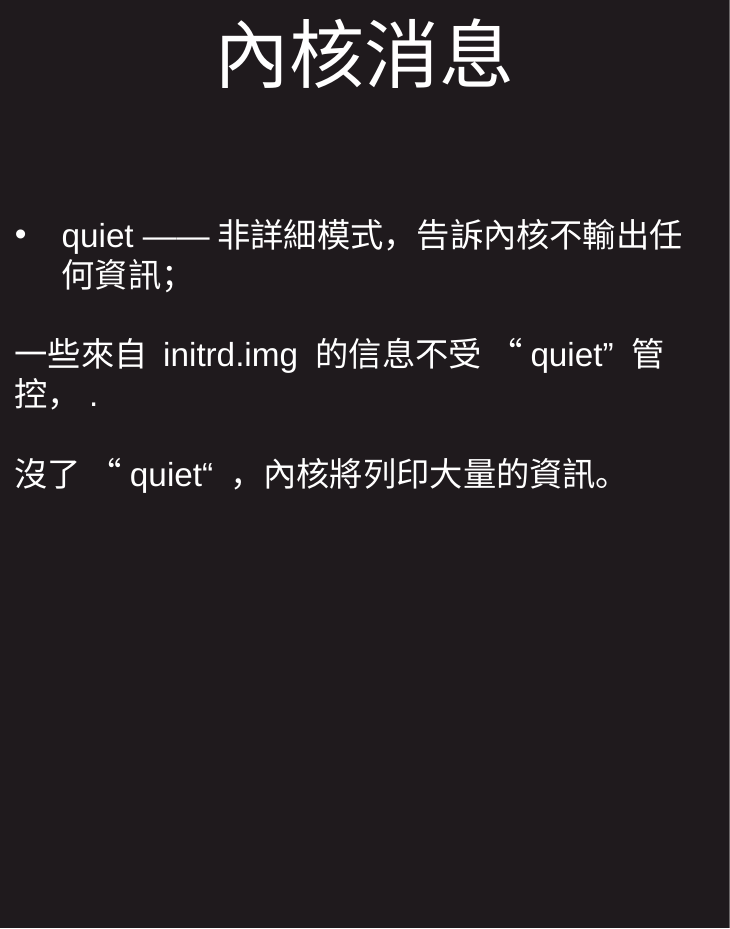

內核消息
quiet ——非詳細模式，告訴內核不輸出任何資訊；

一些來自 initrd.img 的信息不受 “quiet” 管控，.

沒了 “quiet“ ，內核將列印大量的資訊。